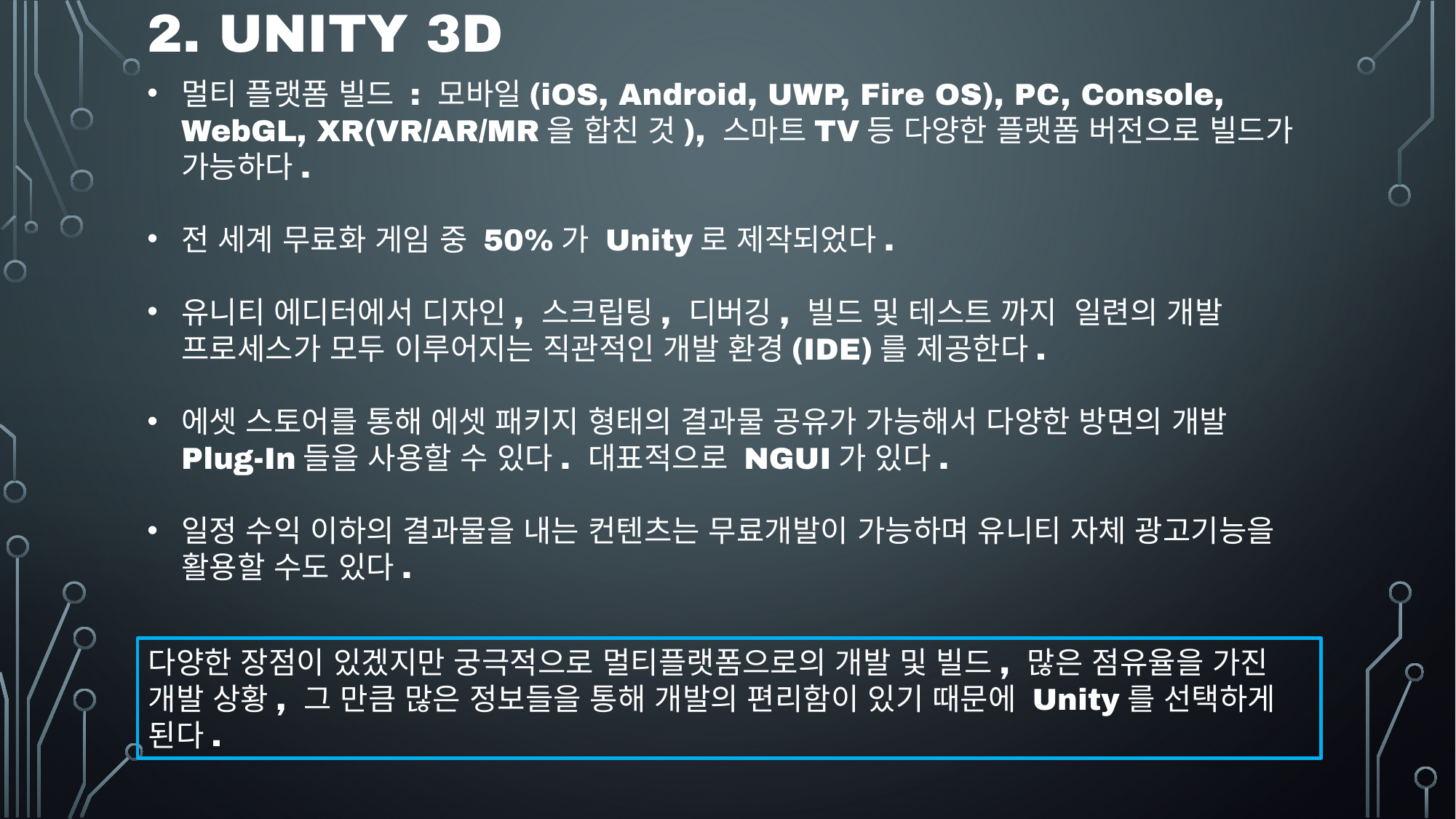

# 2. Unity 3d
멀티 플랫폼 빌드 : 모바일(iOS, Android, UWP, Fire OS), PC, Console, WebGL, XR(VR/AR/MR을 합친 것), 스마트TV등 다양한 플랫폼 버전으로 빌드가 가능하다.

전 세계 무료화 게임 중 50%가 Unity로 제작되었다.

유니티 에디터에서 디자인, 스크립팅, 디버깅, 빌드 및 테스트 까지  일련의 개발 프로세스가 모두 이루어지는 직관적인 개발 환경(IDE)를 제공한다.

에셋 스토어를 통해 에셋 패키지 형태의 결과물 공유가 가능해서 다양한 방면의 개발 Plug-In들을 사용할 수 있다. 대표적으로 NGUI가 있다.

일정 수익 이하의 결과물을 내는 컨텐츠는 무료개발이 가능하며 유니티 자체 광고기능을 활용할 수도 있다.
다양한 장점이 있겠지만 궁극적으로 멀티플랫폼으로의 개발 및 빌드, 많은 점유율을 가진 개발 상황, 그 만큼 많은 정보들을 통해 개발의 편리함이 있기 때문에 Unity를 선택하게 된다.